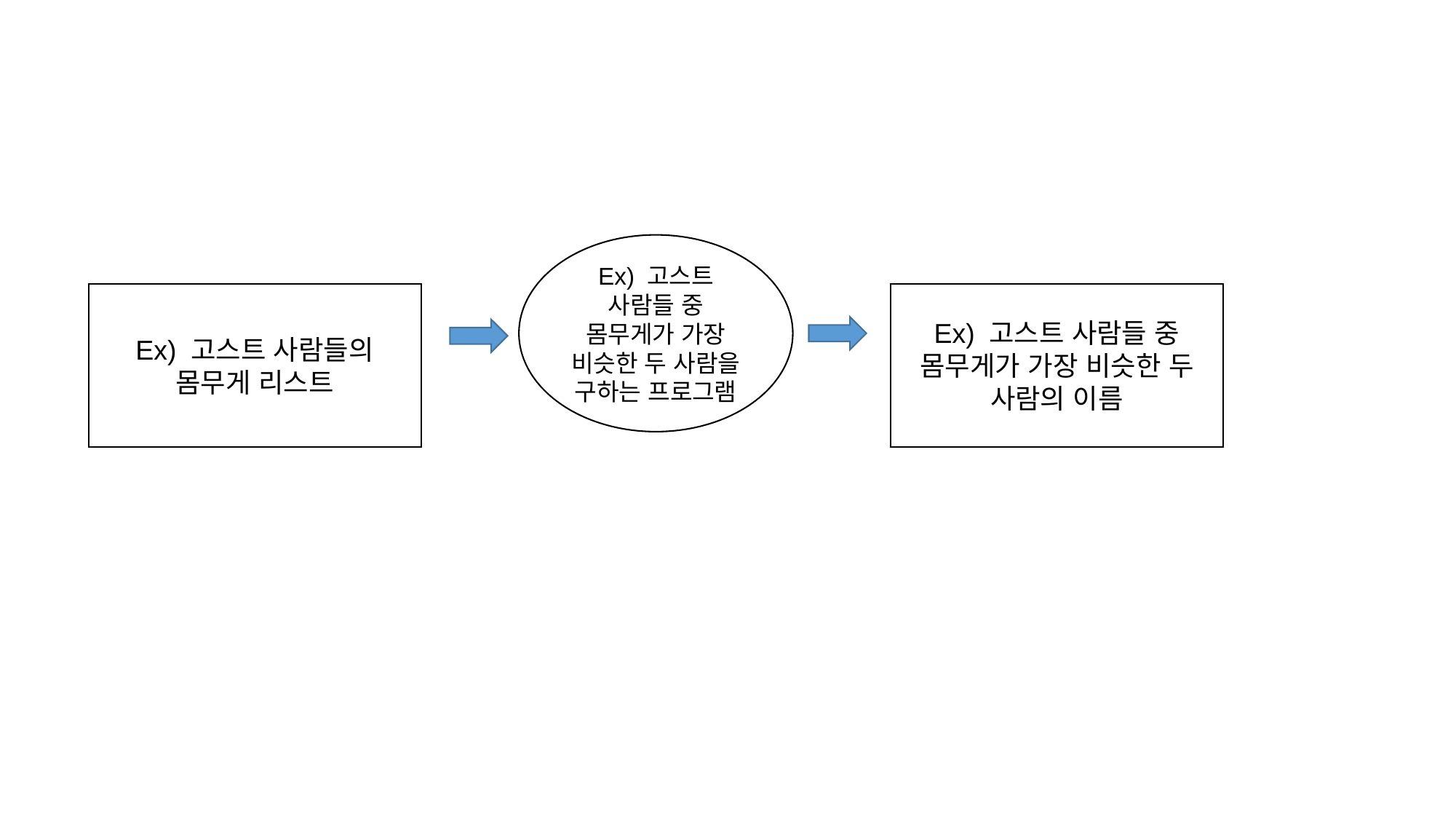

#

Ex) 고스트 사람들 중 몸무게가 가장 비슷한 두 사람을 구하는 프로그램
Ex) 고스트 사람들 중 몸무게가 가장 비슷한 두 사람의 이름
Ex) 고스트 사람들의
몸무게 리스트